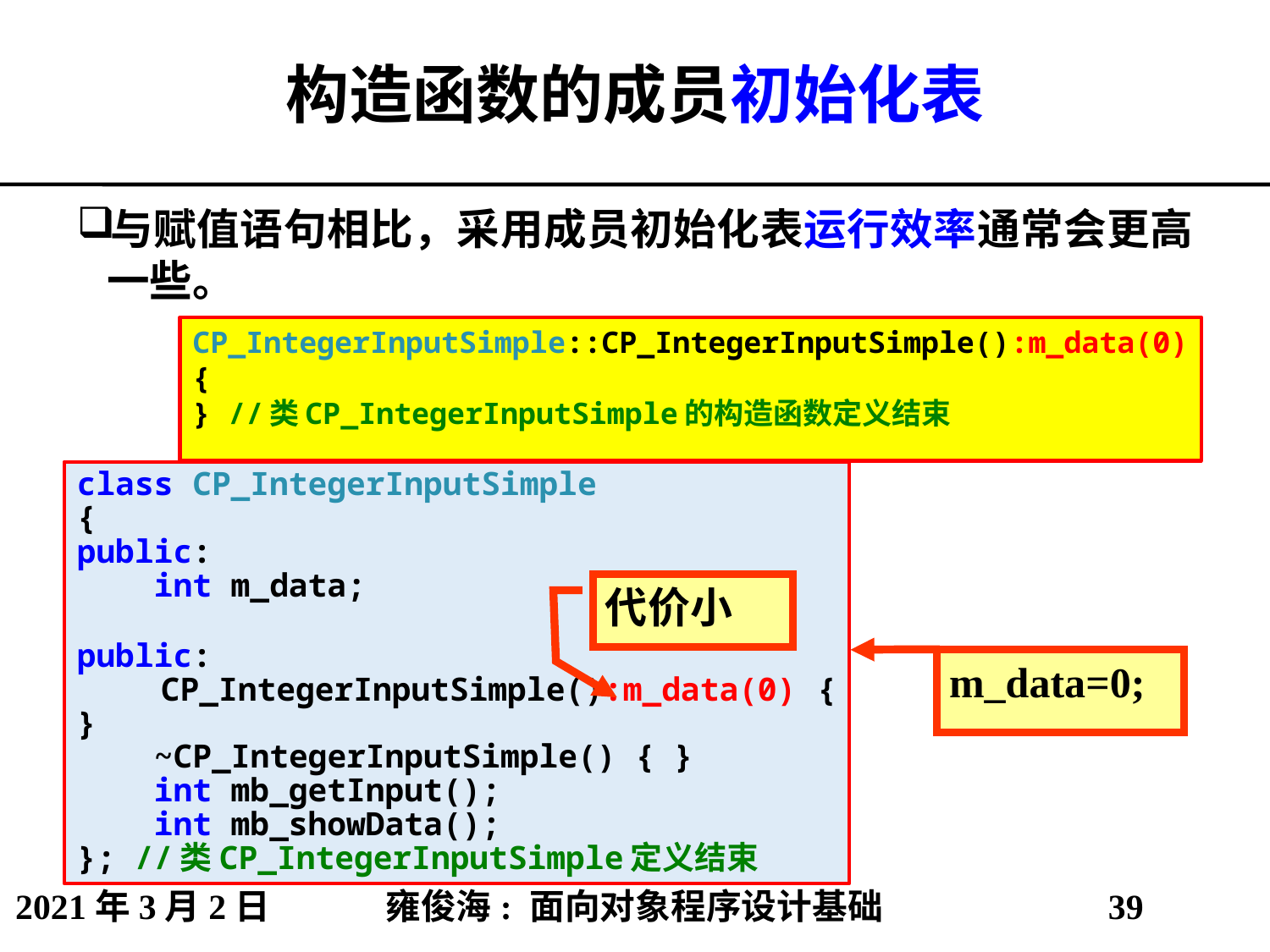

# 构造函数的成员初始化表

与赋值语句相比，采用成员初始化表运行效率通常会更高一些。
CP_IntegerInputSimple::CP_IntegerInputSimple():m_data(0)
{
} //类CP_IntegerInputSimple的构造函数定义结束
class CP_IntegerInputSimple
{
public:
    int m_data;

public:
    CP_IntegerInputSimple():m_data(0) { }
    ~CP_IntegerInputSimple() { }
    int mb_getInput();
    int mb_showData();
}; //类CP_IntegerInputSimple定义结束
代价小
m_data=0;
2021年3月2日
雍俊海: 面向对象程序设计基础
39